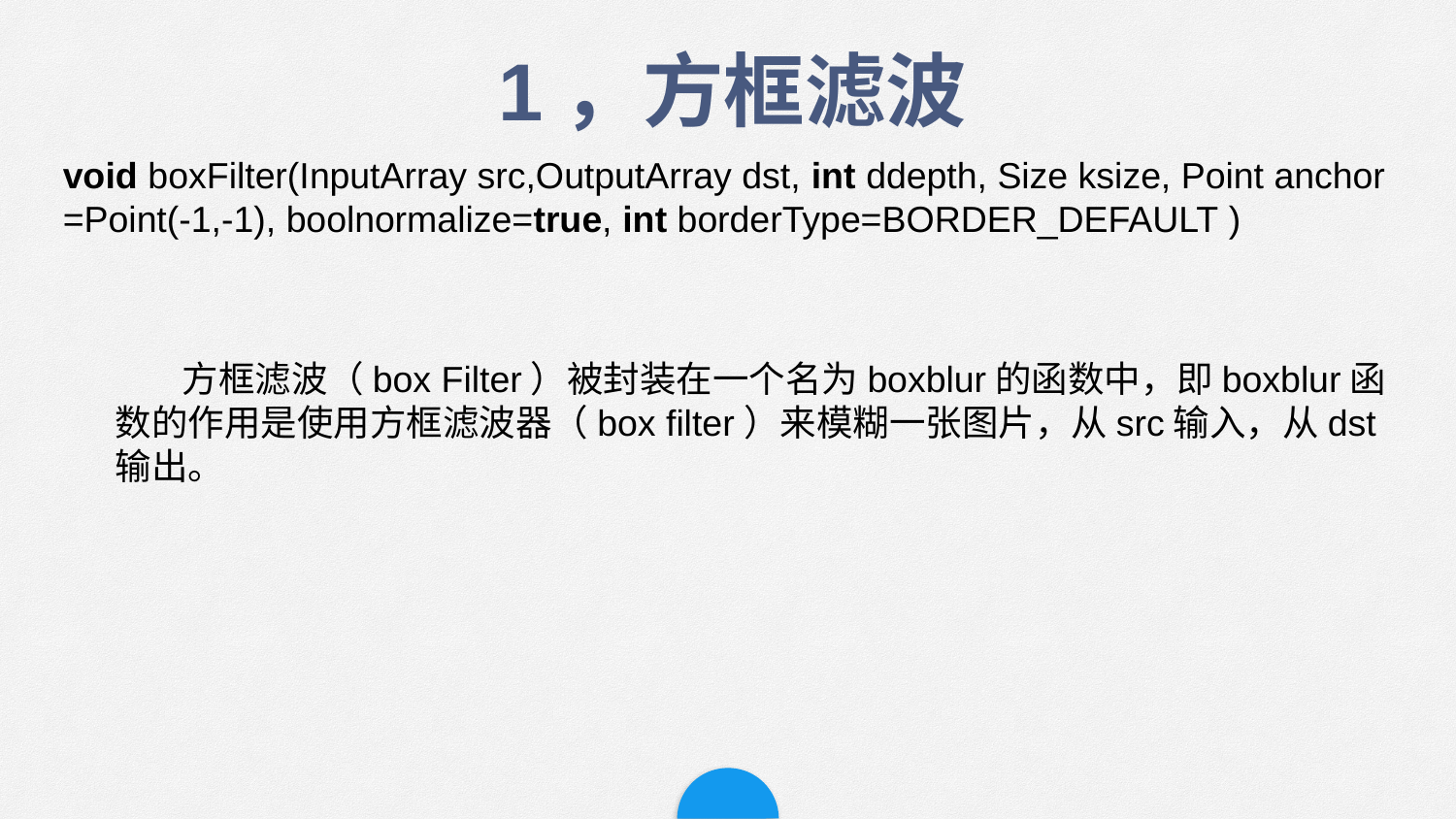

1，方框滤波
void boxFilter(InputArray src,OutputArray dst, int ddepth, Size ksize, Point anchor=Point(-1,-1), boolnormalize=true, int borderType=BORDER_DEFAULT )

       方框滤波（box Filter）被封装在一个名为boxblur的函数中，即boxblur函数的作用是使用方框滤波器（box filter）来模糊一张图片，从src输入，从dst输出。

14